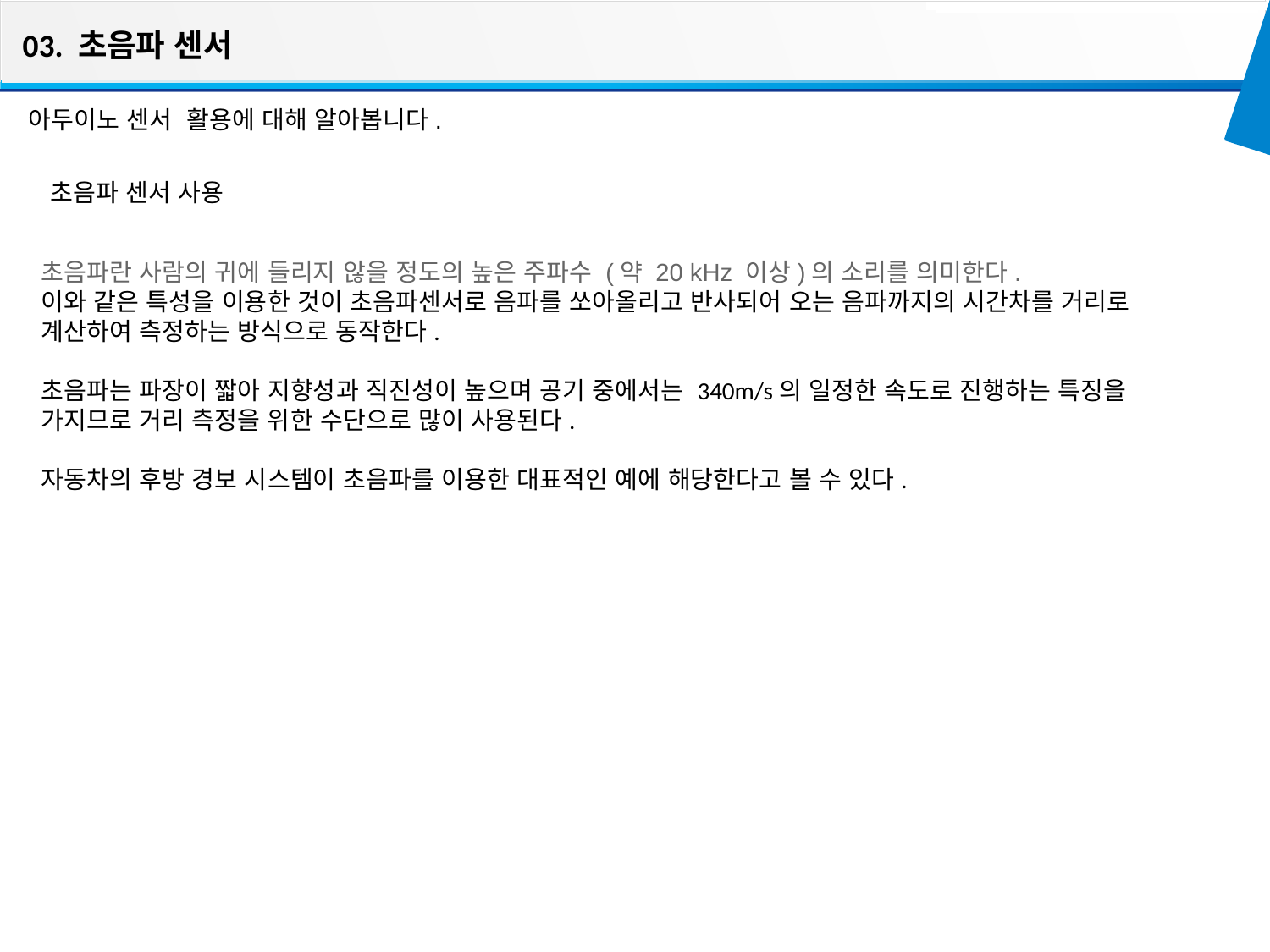

03. 초음파 센서

아두이노 센서  활용에 대해 알아봅니다.
초음파 센서 사용
초음파란 사람의 귀에 들리지 않을 정도의 높은 주파수 (약 20 kHz 이상)의 소리를 의미한다.
이와 같은 특성을 이용한 것이 초음파센서로 음파를 쏘아올리고 반사되어 오는 음파까지의 시간차를 거리로 계산하여 측정하는 방식으로 동작한다.

초음파는 파장이 짧아 지향성과 직진성이 높으며 공기 중에서는 340m/s의 일정한 속도로 진행하는 특징을 가지므로 거리 측정을 위한 수단으로 많이 사용된다.

자동차의 후방 경보 시스템이 초음파를 이용한 대표적인 예에 해당한다고 볼 수 있다.